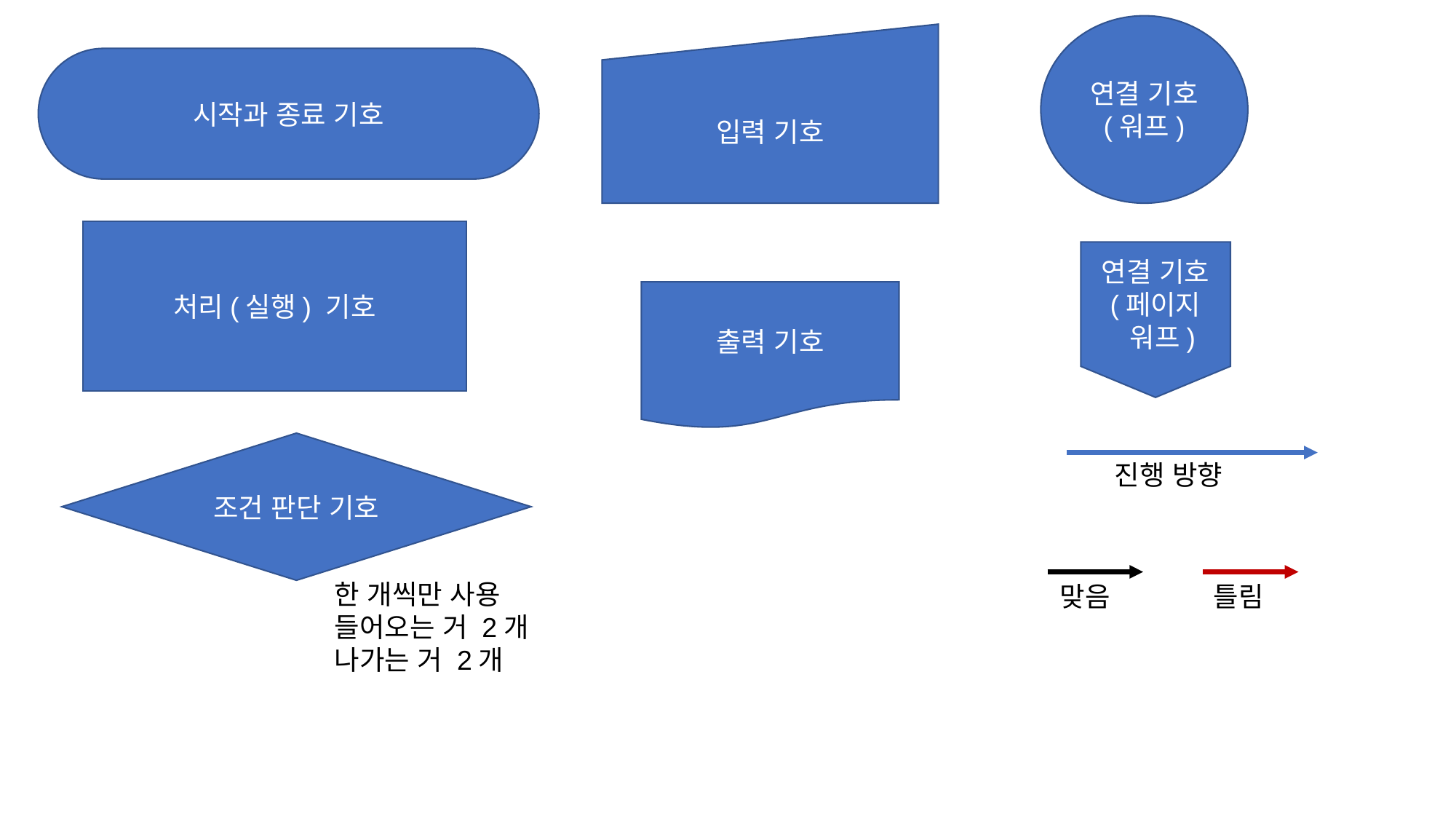

연결 기호
(워프)
입력 기호
시작과 종료 기호
처리(실행) 기호
연결 기호
(페이지
 워프)
출력 기호
조건 판단 기호
진행 방향
한 개씩만 사용
들어오는 거 2개
나가는 거 2개
맞음
틀림